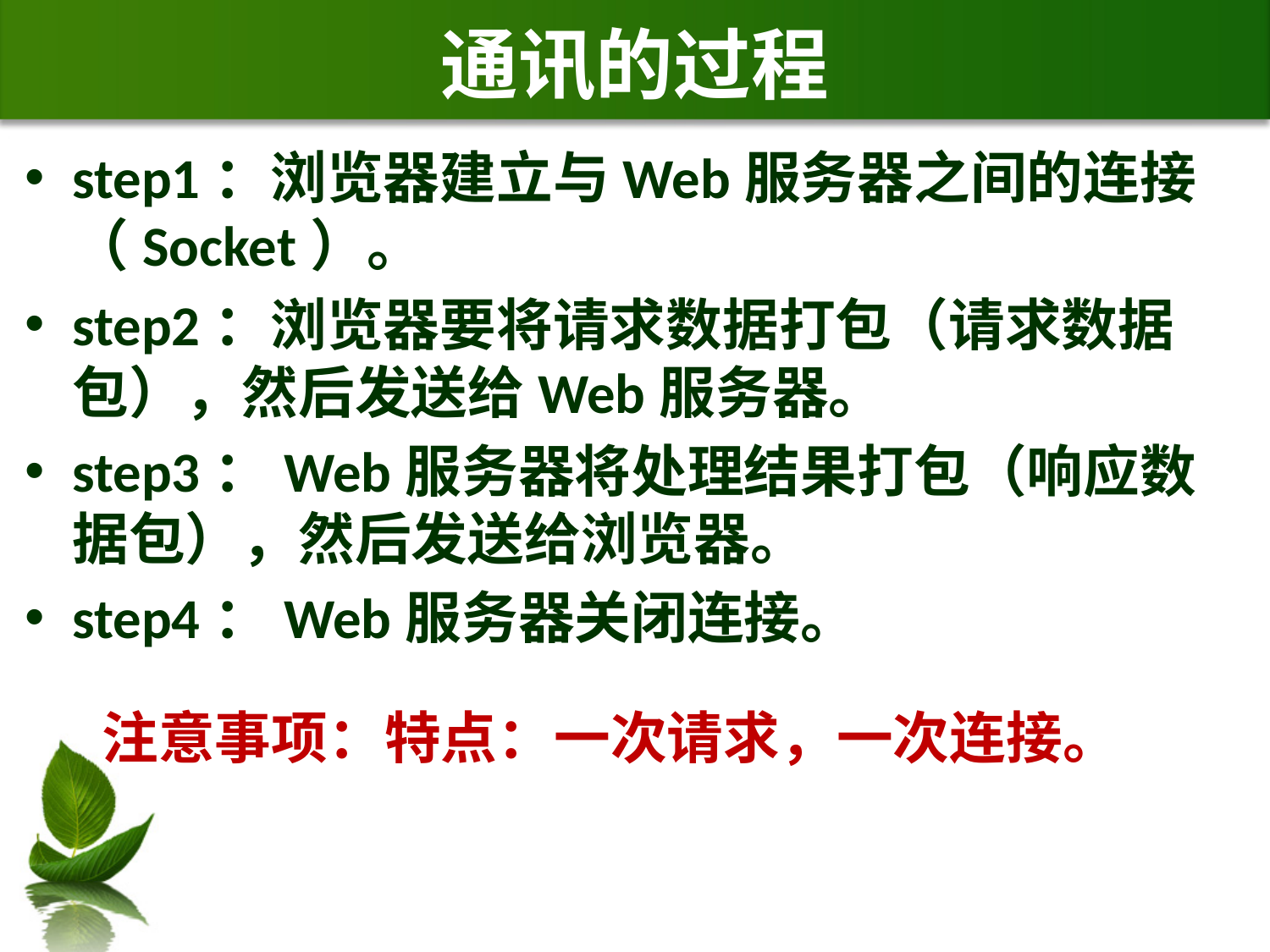

# 通讯的过程
step1：浏览器建立与Web服务器之间的连接（Socket）。
step2：浏览器要将请求数据打包（请求数据包），然后发送给Web服务器。
step3：Web服务器将处理结果打包（响应数据包），然后发送给浏览器。
step4：Web服务器关闭连接。

注意事项：特点：一次请求，一次连接。